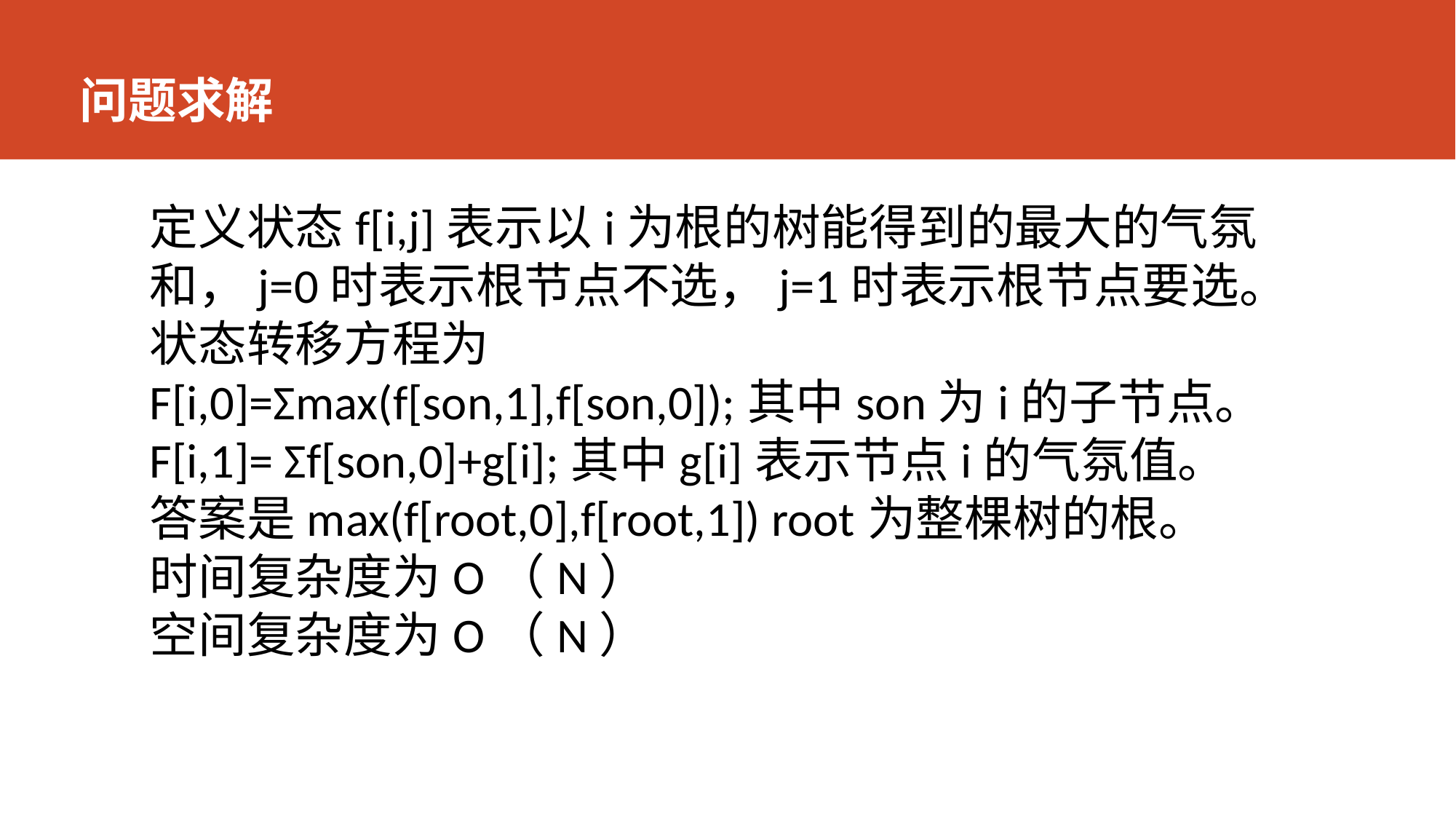

问题求解
定义状态f[i,j]表示以i为根的树能得到的最大的气氛和，j=0时表示根节点不选，j=1时表示根节点要选。状态转移方程为
F[i,0]=Σmax(f[son,1],f[son,0]);其中son为i的子节点。
F[i,1]= Σf[son,0]+g[i];其中g[i]表示节点i的气氛值。
答案是max(f[root,0],f[root,1]) root为整棵树的根。
时间复杂度为O（N）
空间复杂度为O（N）